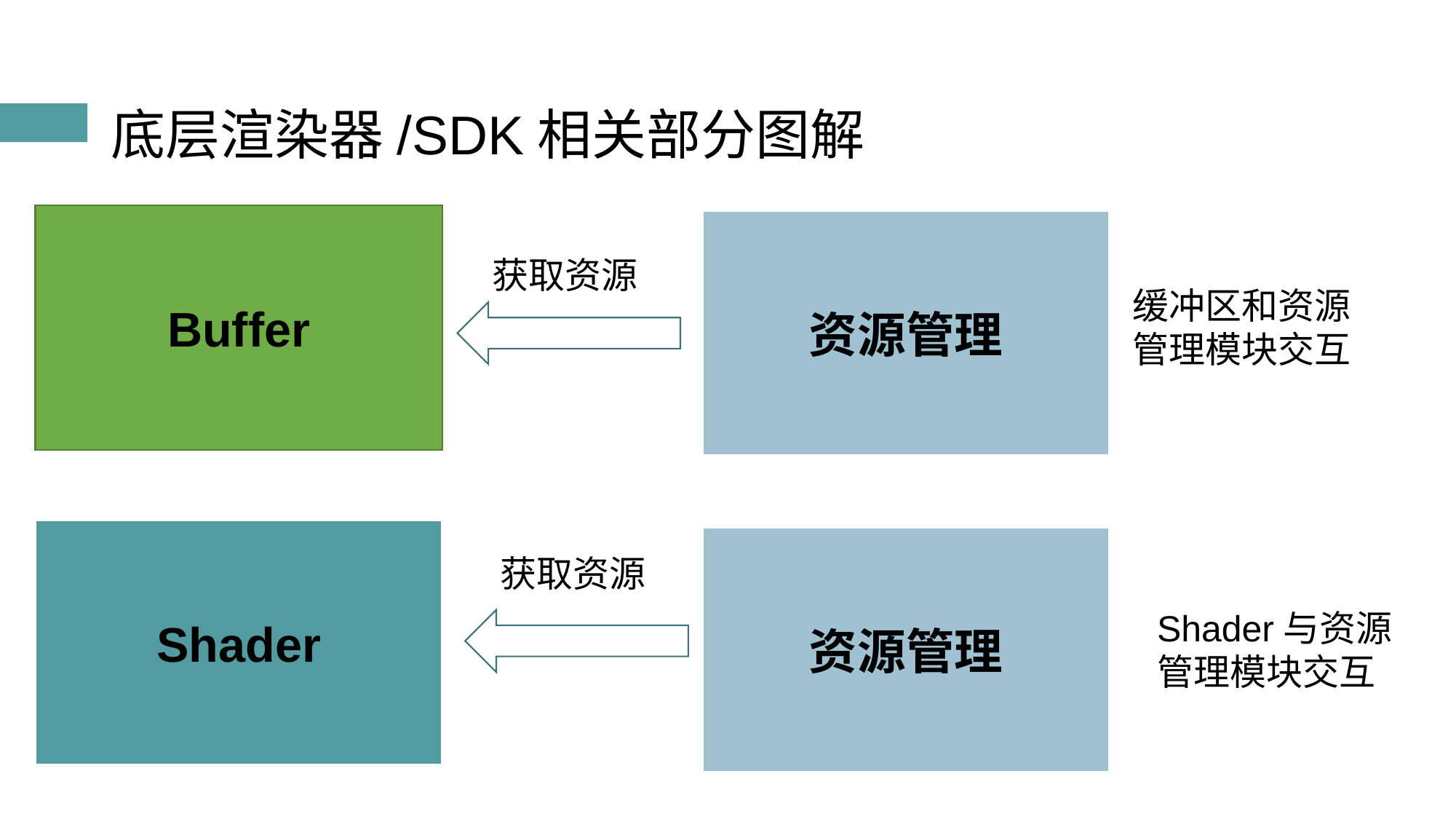

# 底层渲染器/SDK相关部分图解
Buffer
资源管理
获取资源
缓冲区和资源
管理模块交互

Shader
资源管理
获取资源
Shader与资源
管理模块交互